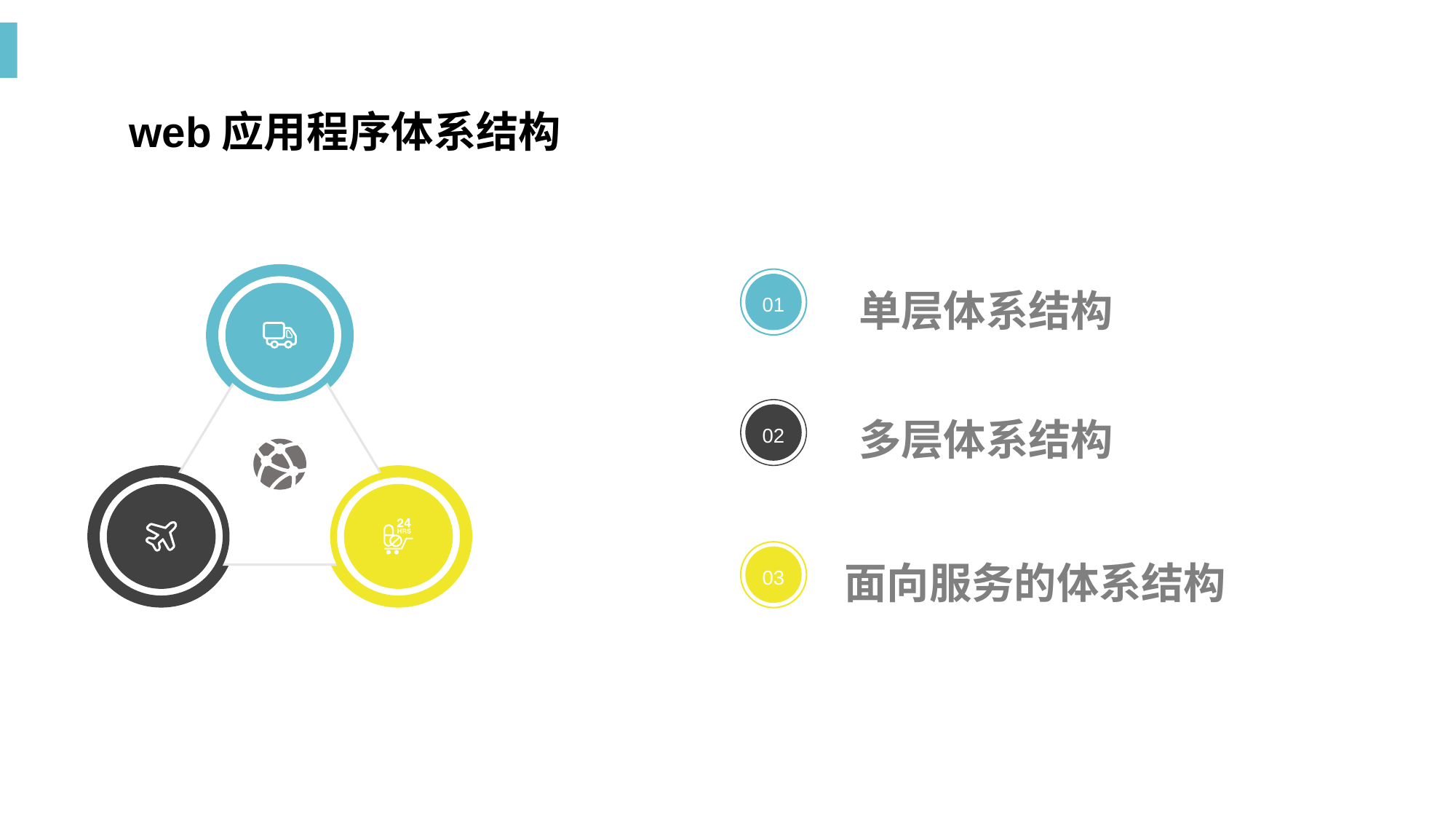

web应用程序体系结构

单层体系结构

01

02

03
多层体系结构
面向服务的体系结构